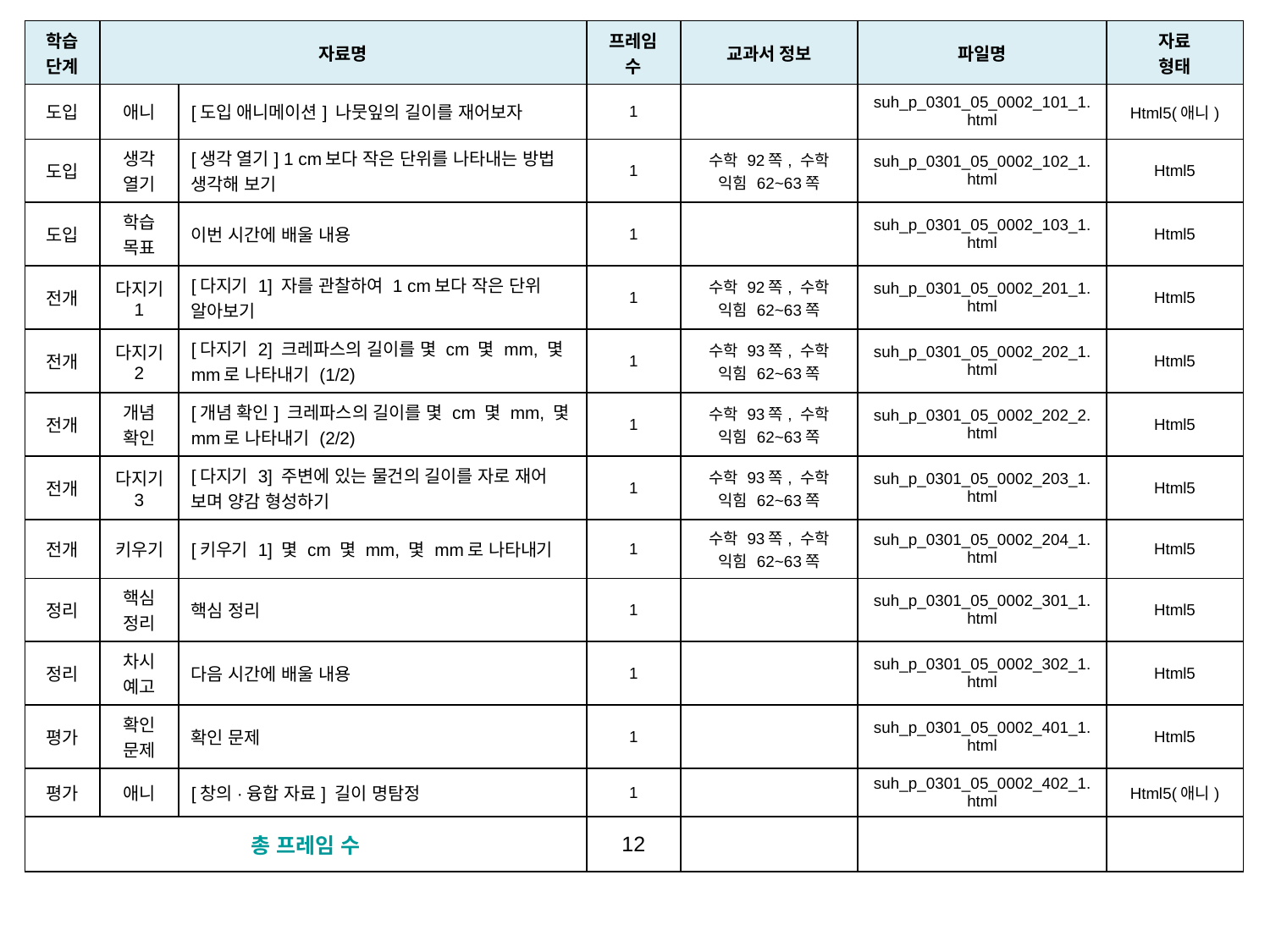

| 학습 단계 | 자료명 |  | 프레임 수 | 교과서 정보 | 파일명 | 자료 형태 |
| --- | --- | --- | --- | --- | --- | --- |
| 도입 | 애니 | [도입 애니메이션] 나뭇잎의 길이를 재어보자 | 1 |  | suh\_p\_0301\_05\_0002\_101\_1.html | Html5(애니) |
| 도입 | 생각 열기 | [생각 열기] 1 cm보다 작은 단위를 나타내는 방법 생각해 보기 | 1 | 수학 92쪽, 수학 익힘 62~63쪽 | suh\_p\_0301\_05\_0002\_102\_1.html | Html5 |
| 도입 | 학습 목표 | 이번 시간에 배울 내용 | 1 |  | suh\_p\_0301\_05\_0002\_103\_1.html | Html5 |
| 전개 | 다지기 1 | [다지기 1] 자를 관찰하여 1 cm보다 작은 단위 알아보기 | 1 | 수학 92쪽, 수학 익힘 62~63쪽 | suh\_p\_0301\_05\_0002\_201\_1.html | Html5 |
| 전개 | 다지기 2 | [다지기 2] 크레파스의 길이를 몇 cm 몇 mm, 몇 mm로 나타내기 (1/2) | 1 | 수학 93쪽, 수학 익힘 62~63쪽 | suh\_p\_0301\_05\_0002\_202\_1.html | Html5 |
| 전개 | 개념 확인 | [개념 확인] 크레파스의 길이를 몇 cm 몇 mm, 몇 mm로 나타내기 (2/2) | 1 | 수학 93쪽, 수학 익힘 62~63쪽 | suh\_p\_0301\_05\_0002\_202\_2.html | Html5 |
| 전개 | 다지기 3 | [다지기 3] 주변에 있는 물건의 길이를 자로 재어 보며 양감 형성하기 | 1 | 수학 93쪽, 수학 익힘 62~63쪽 | suh\_p\_0301\_05\_0002\_203\_1.html | Html5 |
| 전개 | 키우기 | [키우기 1] 몇 cm 몇 mm, 몇 mm로 나타내기 | 1 | 수학 93쪽, 수학 익힘 62~63쪽 | suh\_p\_0301\_05\_0002\_204\_1.html | Html5 |
| 정리 | 핵심 정리 | 핵심 정리 | 1 |  | suh\_p\_0301\_05\_0002\_301\_1.html | Html5 |
| 정리 | 차시 예고 | 다음 시간에 배울 내용 | 1 |  | suh\_p\_0301\_05\_0002\_302\_1.html | Html5 |
| 평가 | 확인 문제 | 확인 문제 | 1 |  | suh\_p\_0301\_05\_0002\_401\_1.html | Html5 |
| 평가 | 애니 | [창의·융합 자료] 길이 명탐정 | 1 |  | suh\_p\_0301\_05\_0002\_402\_1.html | Html5(애니) |
| 총 프레임 수 |  |  | 12 |  |  |  |